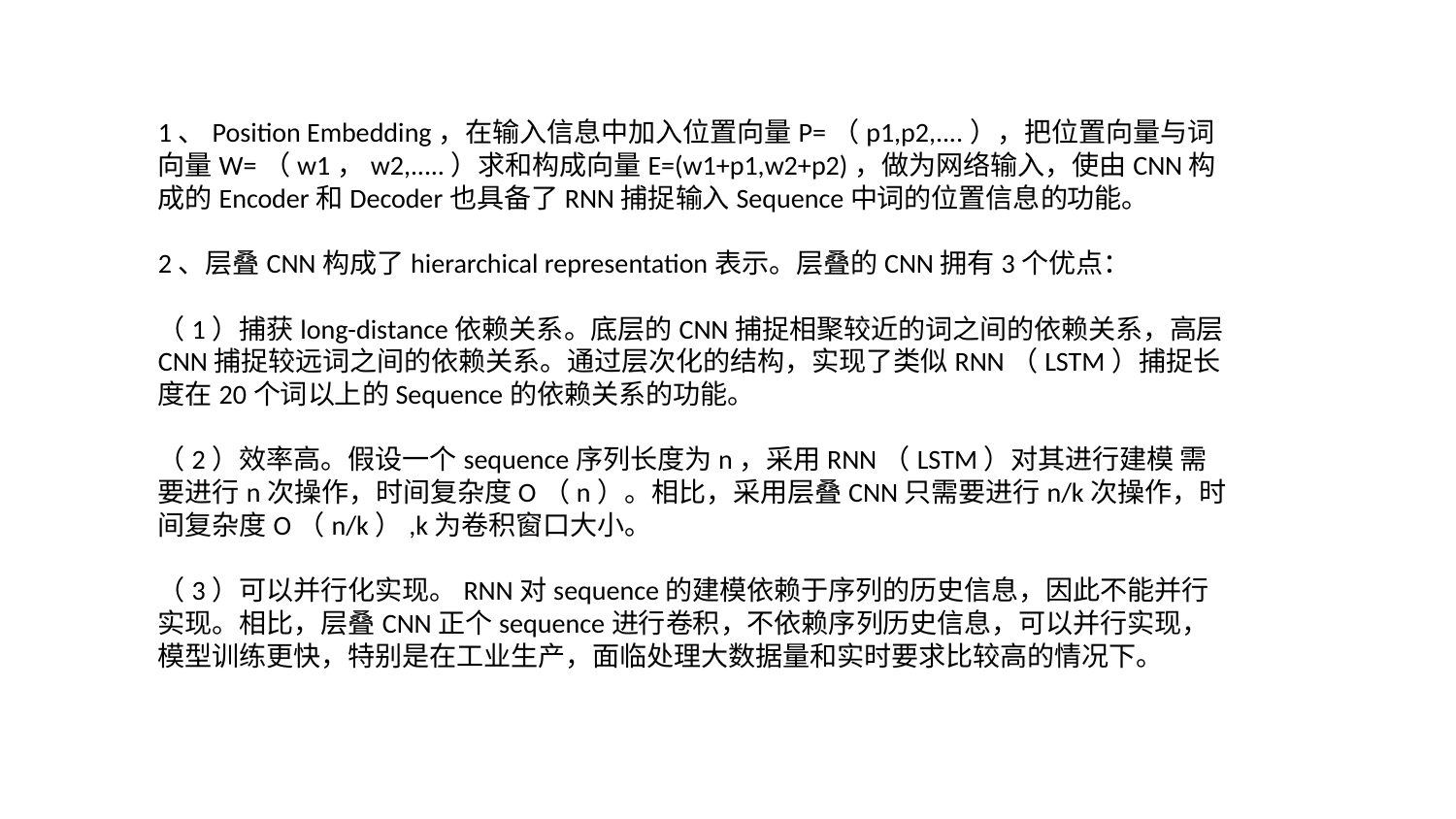

1、Position Embedding，在输入信息中加入位置向量P=（p1,p2,....），把位置向量与词向量W=（w1，w2,.....）求和构成向量E=(w1+p1,w2+p2)，做为网络输入，使由CNN构成的Encoder和Decoder也具备了RNN捕捉输入Sequence中词的位置信息的功能。

2、层叠CNN构成了hierarchical representation表示。层叠的CNN拥有3个优点：

（1）捕获long-distance依赖关系。底层的CNN捕捉相聚较近的词之间的依赖关系，高层CNN捕捉较远词之间的依赖关系。通过层次化的结构，实现了类似RNN（LSTM）捕捉长度在20个词以上的Sequence的依赖关系的功能。

（2）效率高。假设一个sequence序列长度为n，采用RNN（LSTM）对其进行建模 需要进行n次操作，时间复杂度O（n）。相比，采用层叠CNN只需要进行n/k次操作，时间复杂度O（n/k）,k为卷积窗口大小。

（3）可以并行化实现。RNN对sequence的建模依赖于序列的历史信息，因此不能并行实现。相比，层叠CNN正个sequence进行卷积，不依赖序列历史信息，可以并行实现，模型训练更快，特别是在工业生产，面临处理大数据量和实时要求比较高的情况下。